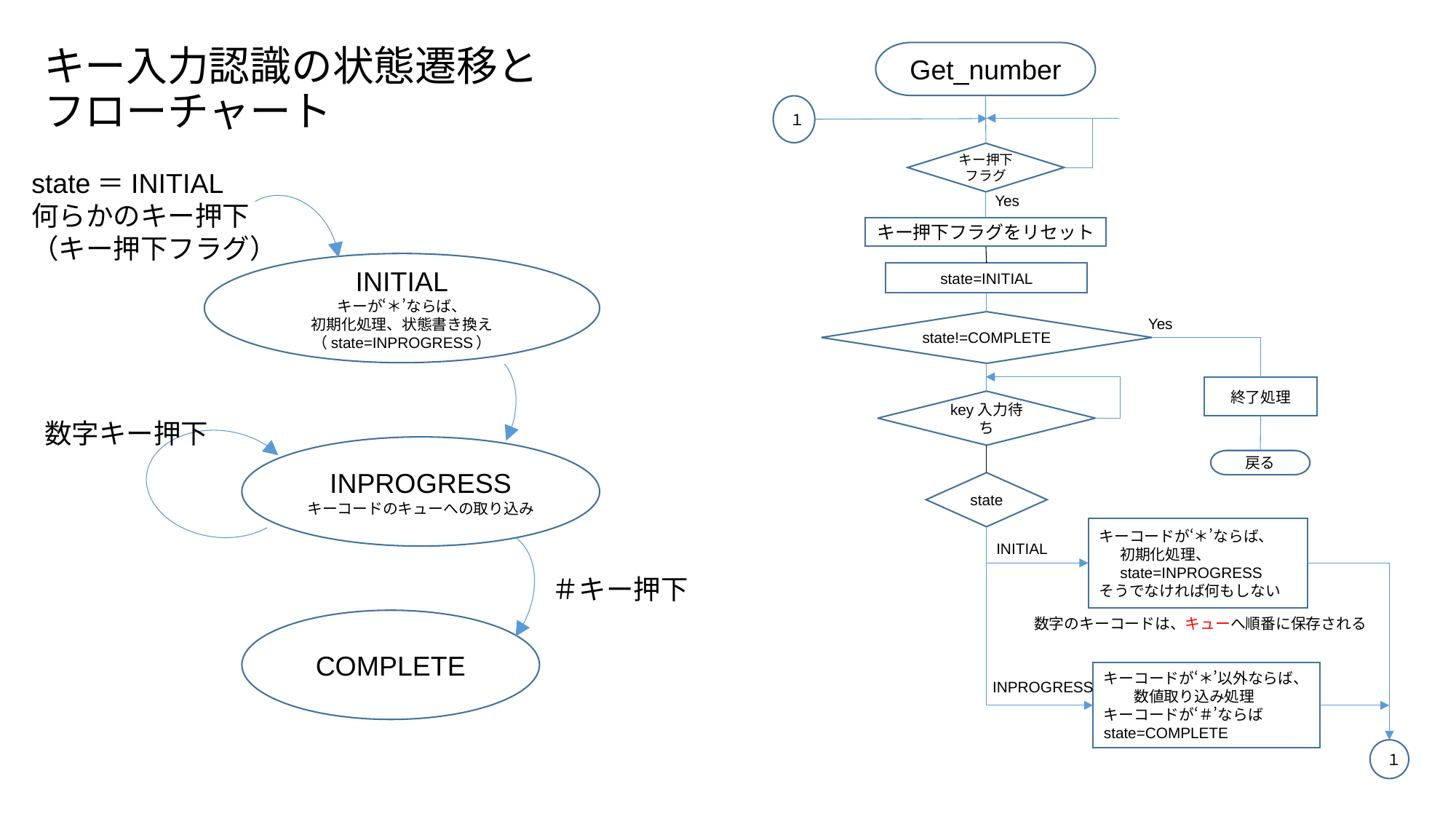

# キー入力認識の状態遷移と フローチャート
Get_number
１
キー押下フラグ
state＝INITIAL
何らかのキー押下
（キー押下フラグ）
Yes

キー押下フラグをリセット
INITIAL
キーが‘＊’ならば、
初期化処理、状態書き換え（state=INPROGRESS）
state=INITIAL
Yes
state!=COMPLETE

終了処理
key入力待ち

数字キー押下
INPROGRESS
キーコードのキューへの取り込み
戻る
state
キーコードが‘＊’ならば、
     初期化処理、
     state=INPROGRESS
そうでなければ何もしない

INITIAL
＃キー押下
数字のキーコードは、キューへ順番に保存される
COMPLETE
キーコードが‘＊’以外ならば、
　　数値取り込み処理
キーコードが‘＃’ならば　　state=COMPLETE
INPROGRESS
１